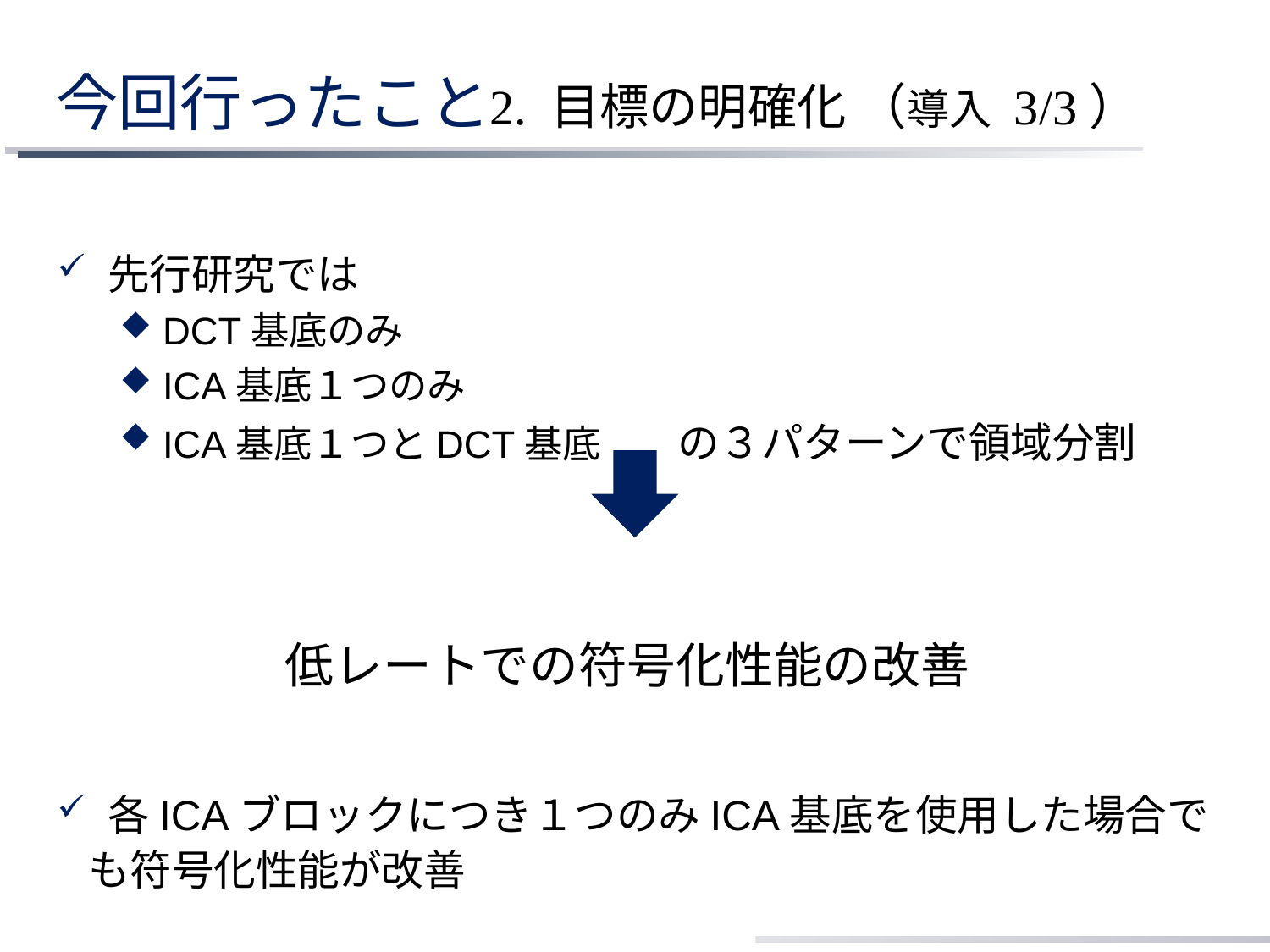

7
# 今回行ったこと
2. 目標の明確化 （導入 3/3）

 先行研究では
 DCT基底のみ
 ICA基底１つのみ
 ICA基底１つとDCT基底　　の３パターンで領域分割

　　　　　  低レートでの符号化性能の改善

 各ICAブロックにつき１つのみICA基底を使用した場合でも符号化性能が改善